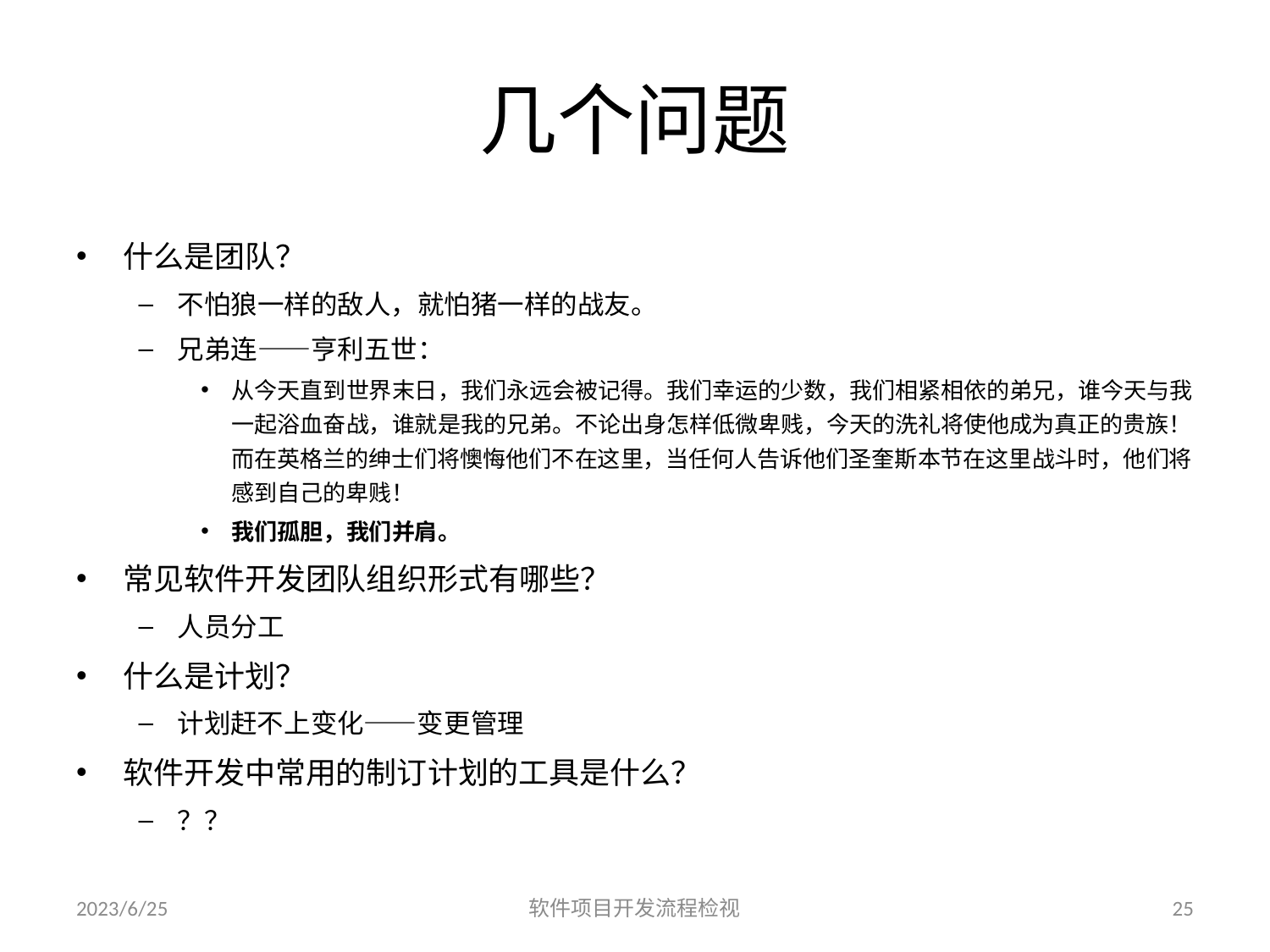

# 几个问题
什么是团队？
不怕狼一样的敌人，就怕猪一样的战友。
兄弟连——亨利五世：
从今天直到世界末日，我们永远会被记得。我们幸运的少数，我们相紧相依的弟兄，谁今天与我一起浴血奋战，谁就是我的兄弟。不论出身怎样低微卑贱，今天的洗礼将使他成为真正的贵族！而在英格兰的绅士们将懊悔他们不在这里，当任何人告诉他们圣奎斯本节在这里战斗时，他们将感到自己的卑贱！
我们孤胆，我们并肩。
常见软件开发团队组织形式有哪些？
人员分工
什么是计划？
计划赶不上变化——变更管理
软件开发中常用的制订计划的工具是什么？
？？

2023/6/25
软件项目开发流程检视
25